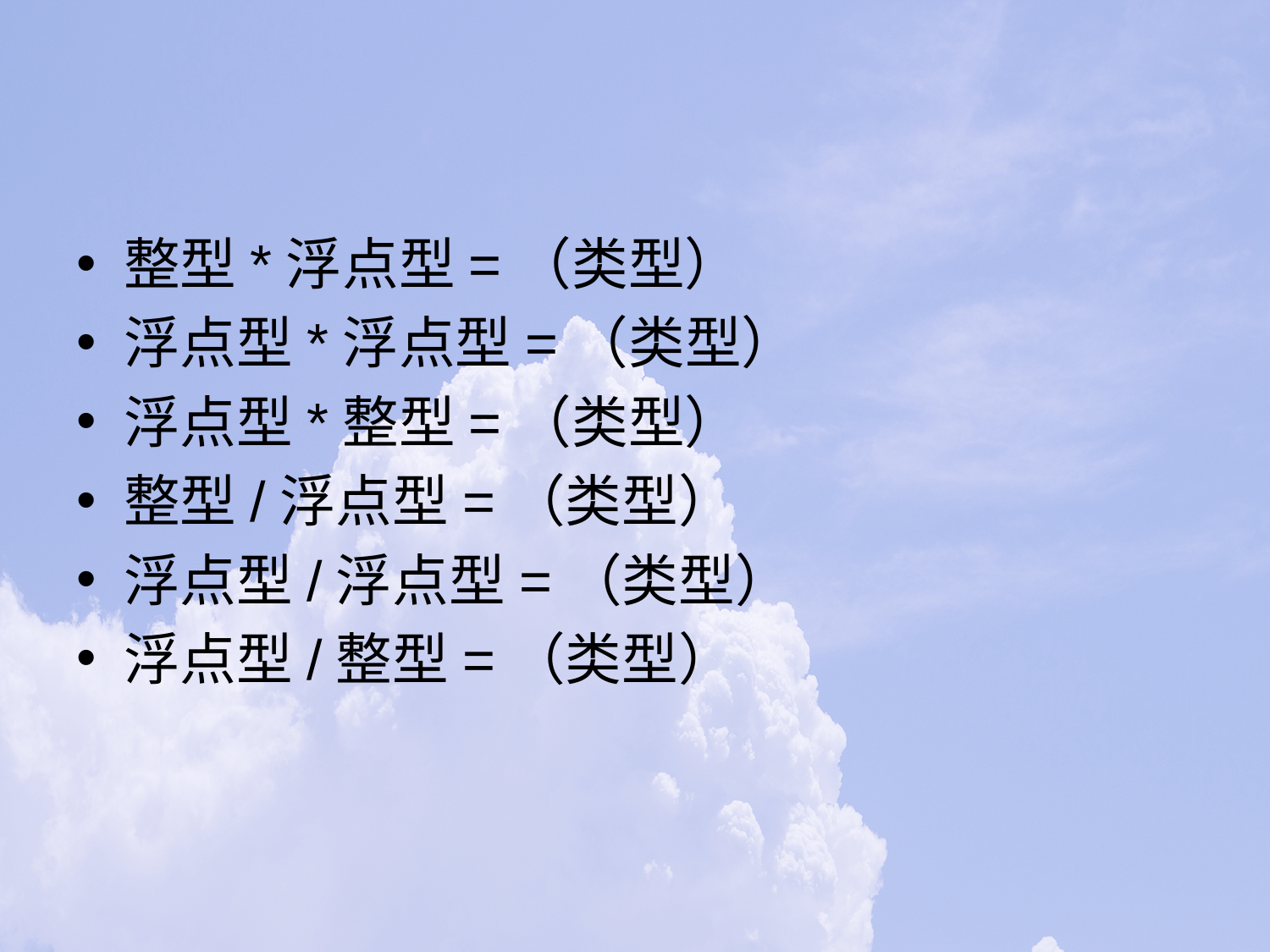

整型*浮点型=（类型）
浮点型*浮点型=（类型）
浮点型*整型=（类型）
整型/浮点型=（类型）
浮点型/浮点型=（类型）
浮点型/整型=（类型）